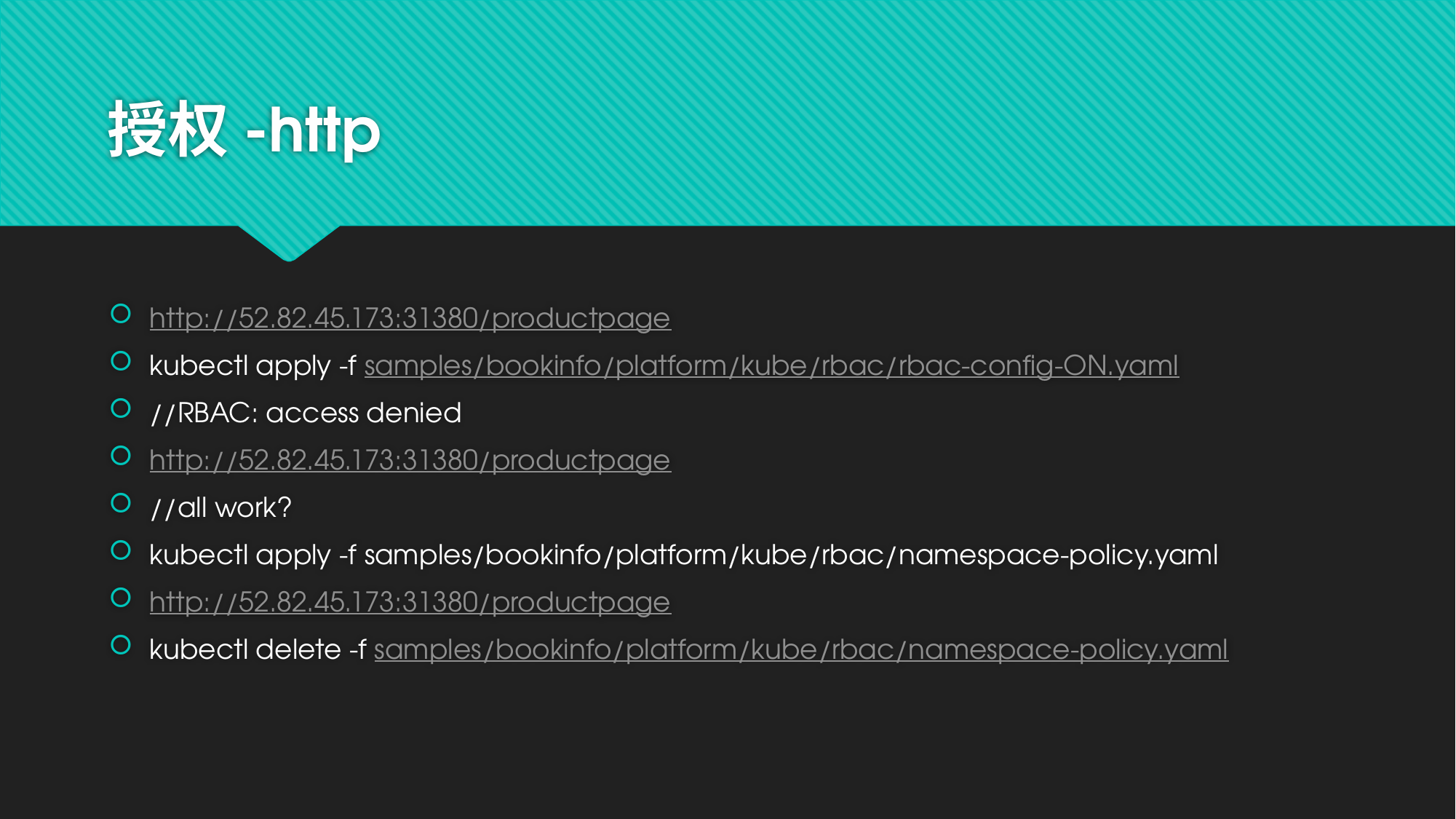

# 授权-http
http://52.82.45.173:31380/productpage
kubectl apply -f samples/bookinfo/platform/kube/rbac/rbac-config-ON.yaml
//RBAC: access denied
http://52.82.45.173:31380/productpage
//all work?
kubectl apply -f samples/bookinfo/platform/kube/rbac/namespace-policy.yaml
http://52.82.45.173:31380/productpage
kubectl delete -f samples/bookinfo/platform/kube/rbac/namespace-policy.yaml